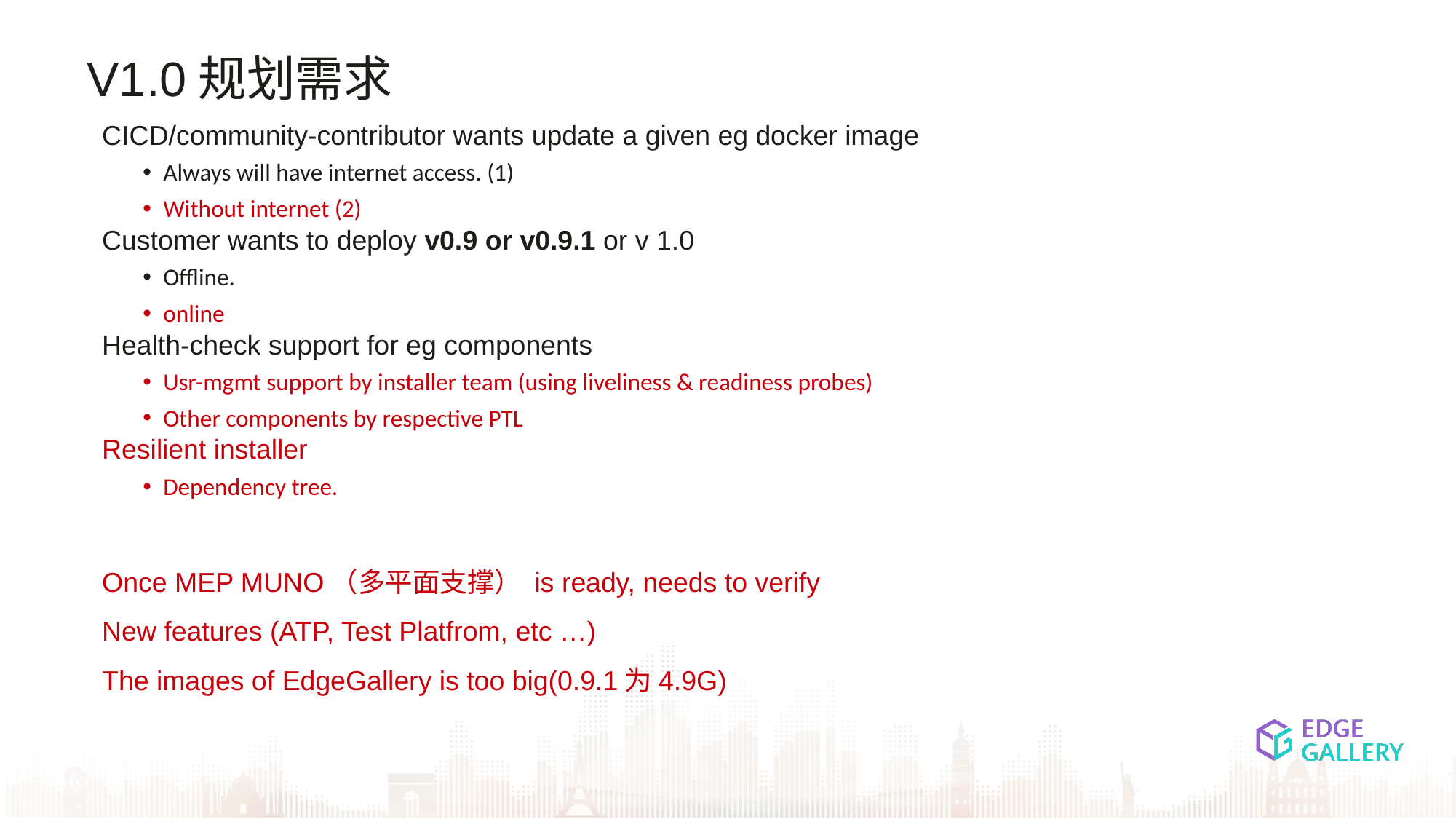

V1.0规划需求
CICD/community-contributor wants update a given eg docker image
Always will have internet access. (1)
Without internet (2)
Customer wants to deploy v0.9 or v0.9.1 or v 1.0
Offline.
online
Health-check support for eg components
Usr-mgmt support by installer team (using liveliness & readiness probes)
Other components by respective PTL
Resilient installer
Dependency tree.

Once MEP MUNO（多平面支撑） is ready, needs to verify
New features (ATP, Test Platfrom, etc …)
The images of EdgeGallery is too big(0.9.1为4.9G)